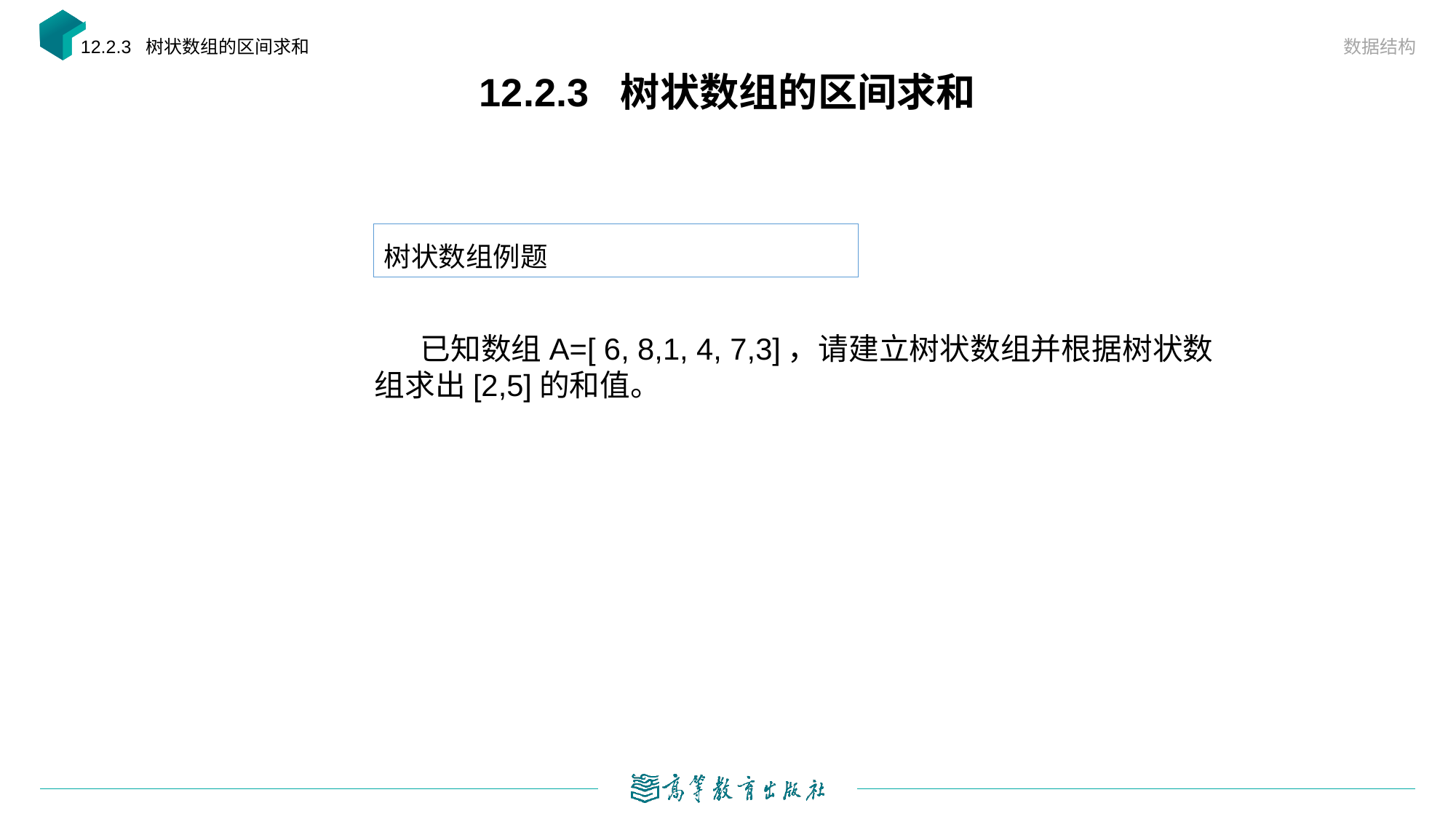

数据结构
12.2.3  树状数组的区间求和
12.2.3  树状数组的区间求和
树状数组例题
 已知数组A=[ 6, 8,1, 4, 7,3]，请建立树状数组并根据树状数组求出[2,5]的和值。